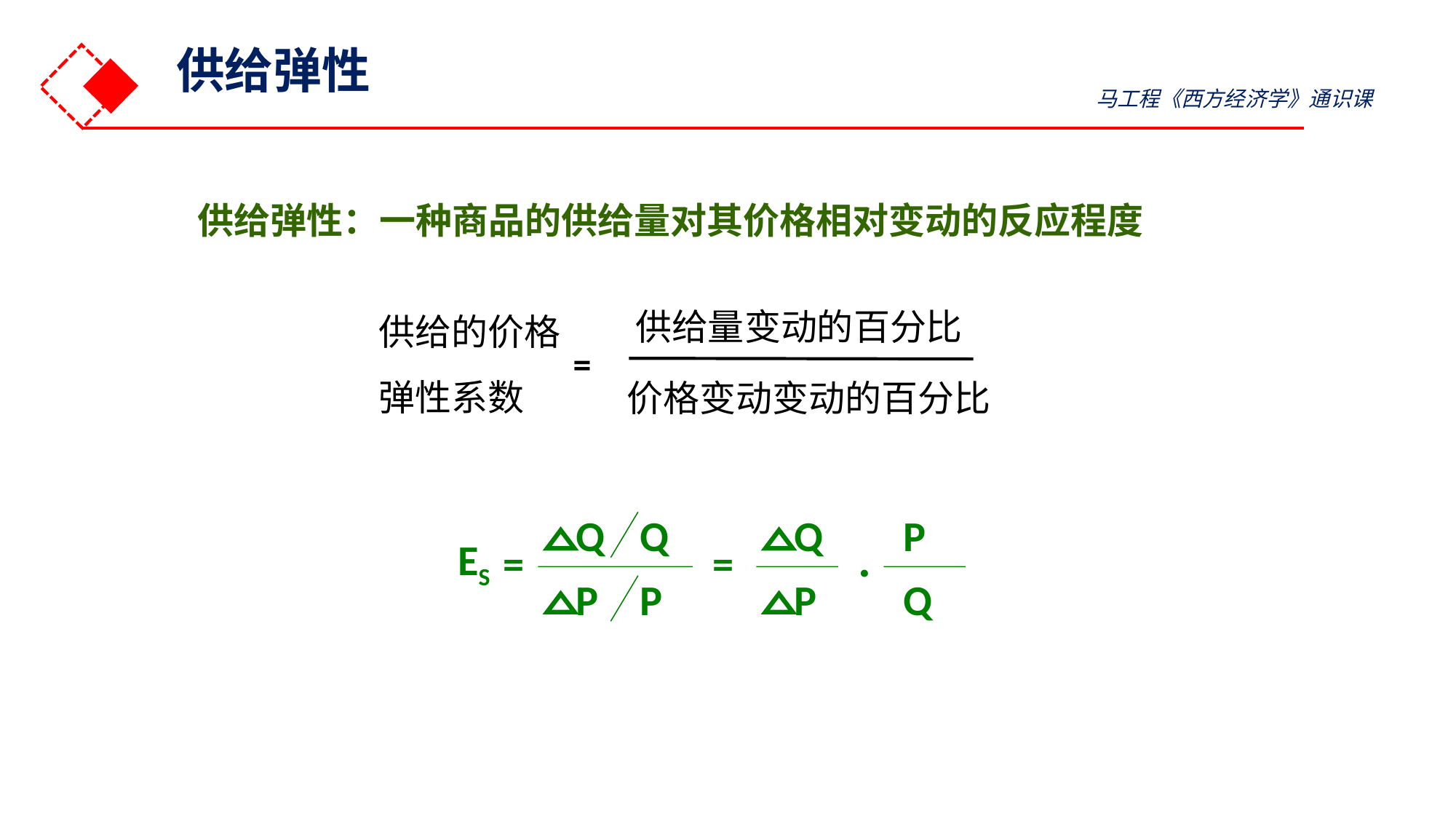

供给弹性

马工程《西方经济学》通识课
供给弹性：一种商品的供给量对其价格相对变动的反应程度
供给的价格
弹性系数
供给量变动的百分比
=
价格变动变动的百分比
Q

Q
Q
P

ES
=
=
.

P

P
P
Q